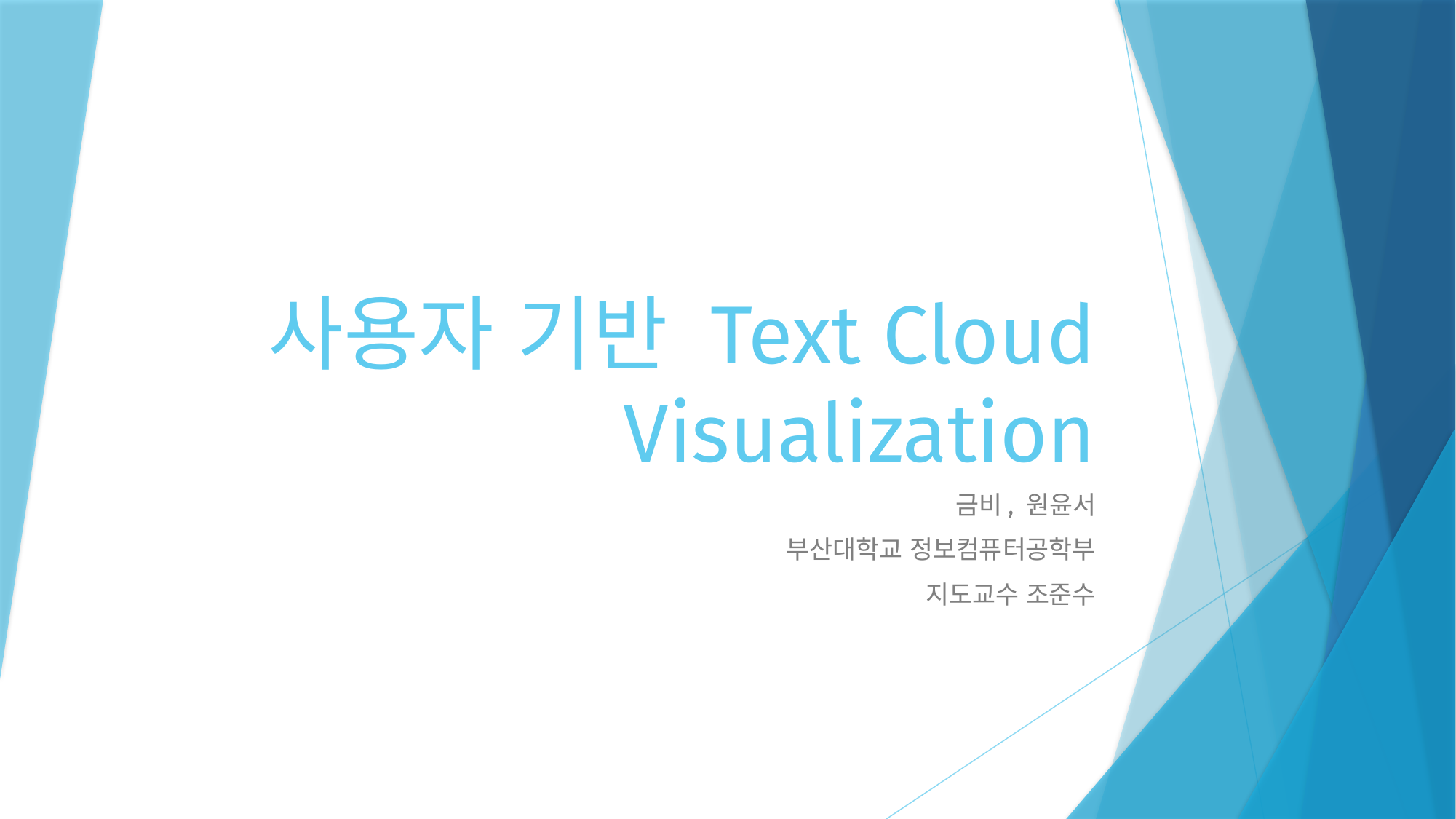

# 사용자 기반 Text Cloud Visualization
금비, 원윤서
부산대학교 정보컴퓨터공학부
지도교수 조준수